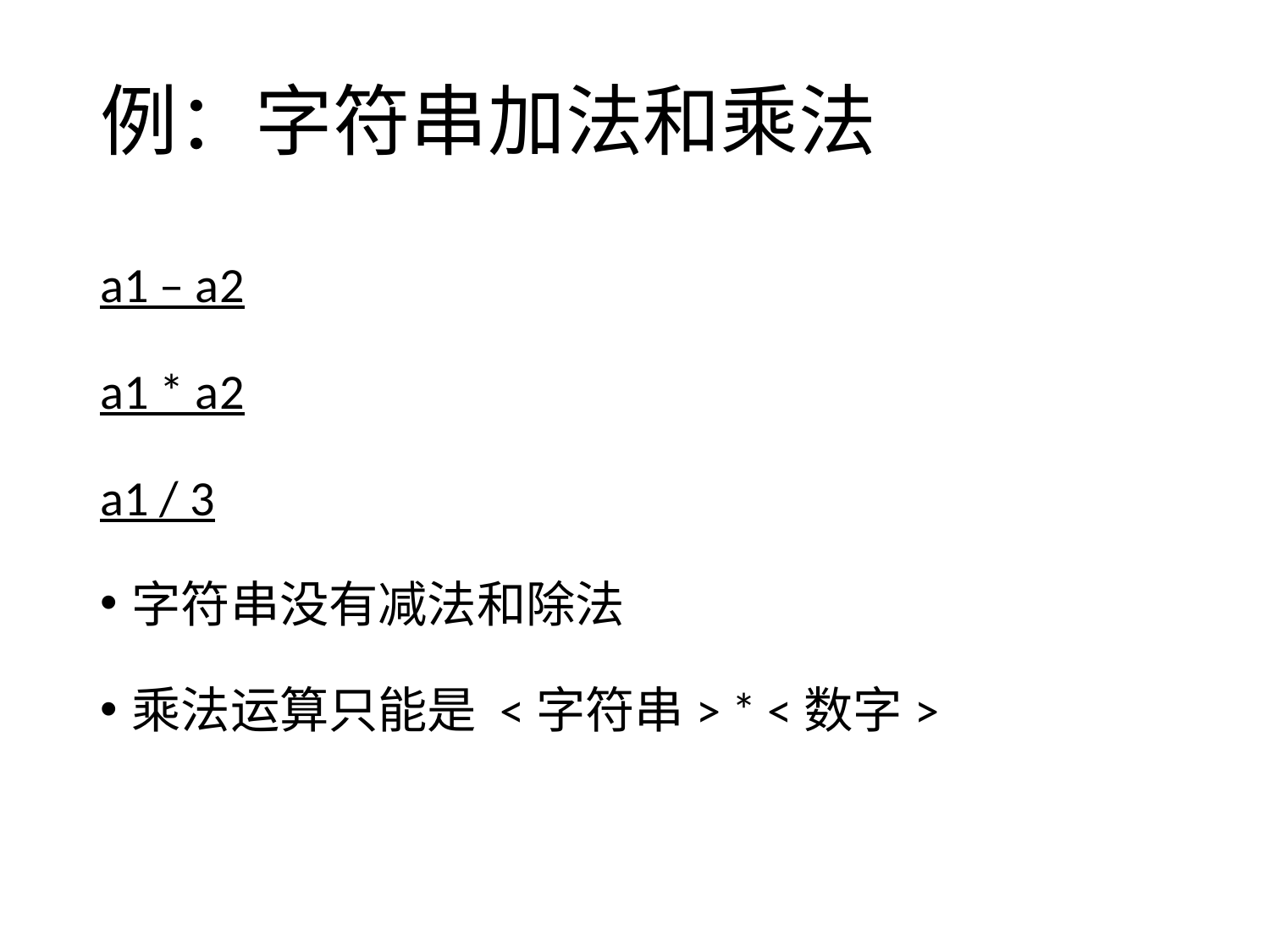

# 例：字符串加法和乘法
a1 – a2
a1 * a2
a1 / 3
字符串没有减法和除法
乘法运算只能是 <字符串> * <数字>